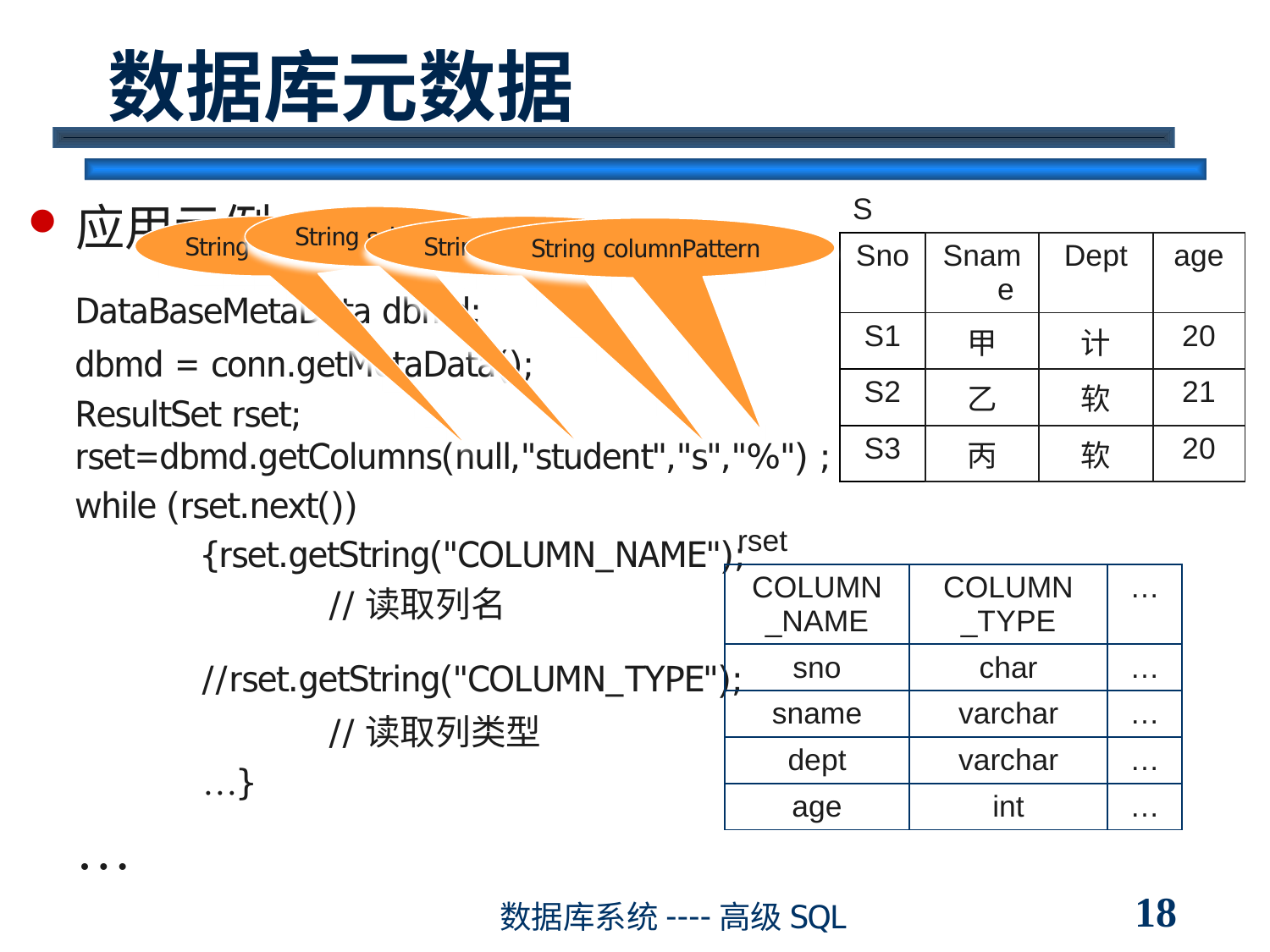

# 数据库元数据
| S |  |  |  |
| --- | --- | --- | --- |
| Sno | Sname | Dept | age |
| S1 | 甲 | 计 | 20 |
| S2 | 乙 | 软 | 21 |
| S3 | 丙 | 软 | 20 |
应用示例
	DataBaseMetaData dbmd;
	dbmd = conn.getMetaData();
	ResultSet rset; rset=dbmd.getColumns(null,"student","s","%") ;
	while (rset.next())
		{rset.getString("COLUMN_NAME");
			//读取列名
		//rset.getString("COLUMN_TYPE");
			//读取列类型
		…}
	…
String schema
String Catalog
String tablename
String columnPattern
| rset |  |  |
| --- | --- | --- |
| COLUMN \_NAME | COLUMN \_TYPE | … |
| sno | char | … |
| sname | varchar | … |
| dept | varchar | … |
| age | int | … |
18
数据库系统----高级SQL